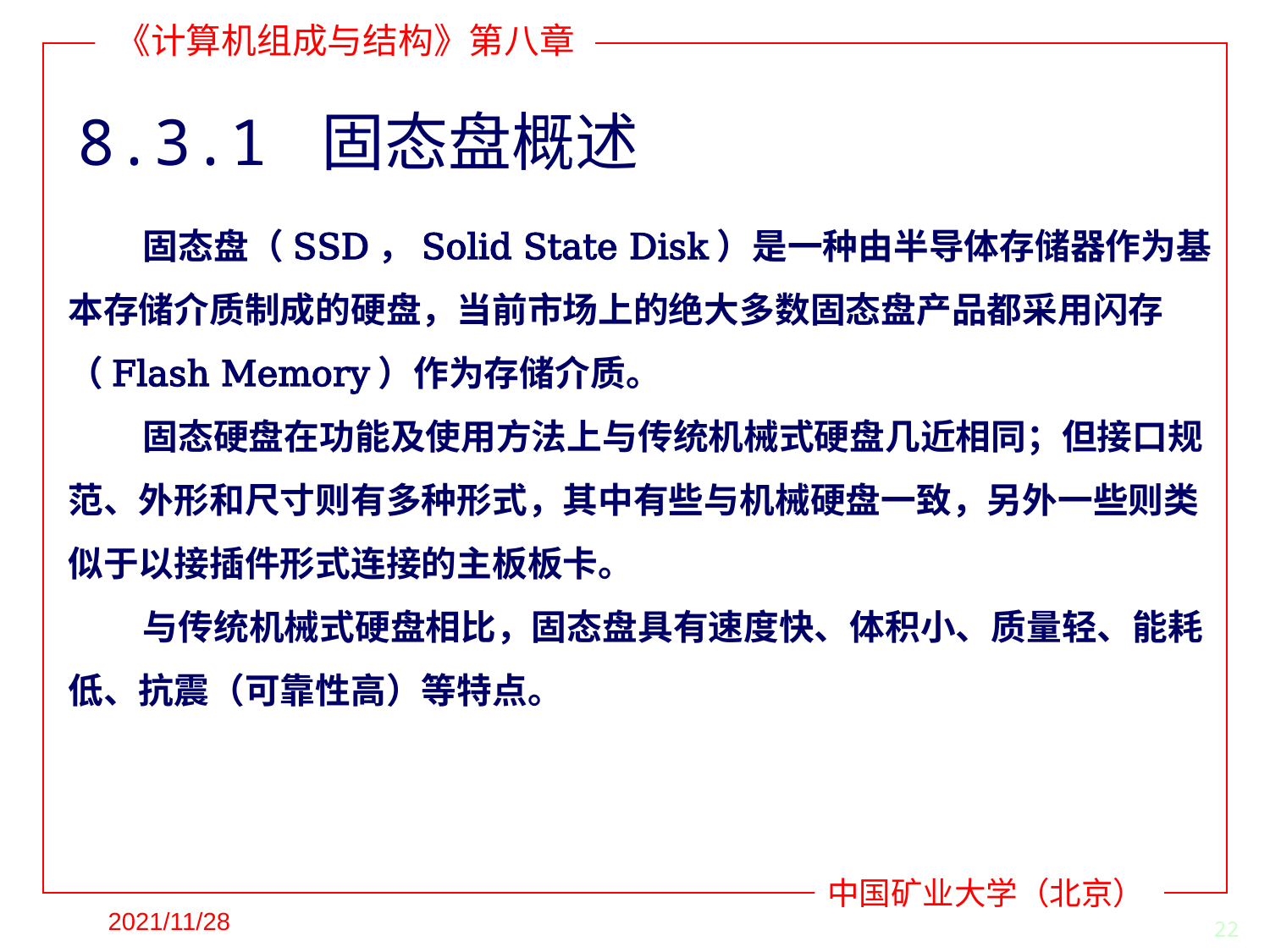

# 8.3.1 固态盘概述
固态盘（SSD，Solid State Disk）是一种由半导体存储器作为基本存储介质制成的硬盘，当前市场上的绝大多数固态盘产品都采用闪存（Flash Memory）作为存储介质。
固态硬盘在功能及使用方法上与传统机械式硬盘几近相同；但接口规范、外形和尺寸则有多种形式，其中有些与机械硬盘一致，另外一些则类似于以接插件形式连接的主板板卡。
与传统机械式硬盘相比，固态盘具有速度快、体积小、质量轻、能耗低、抗震（可靠性高）等特点。
2021/11/28